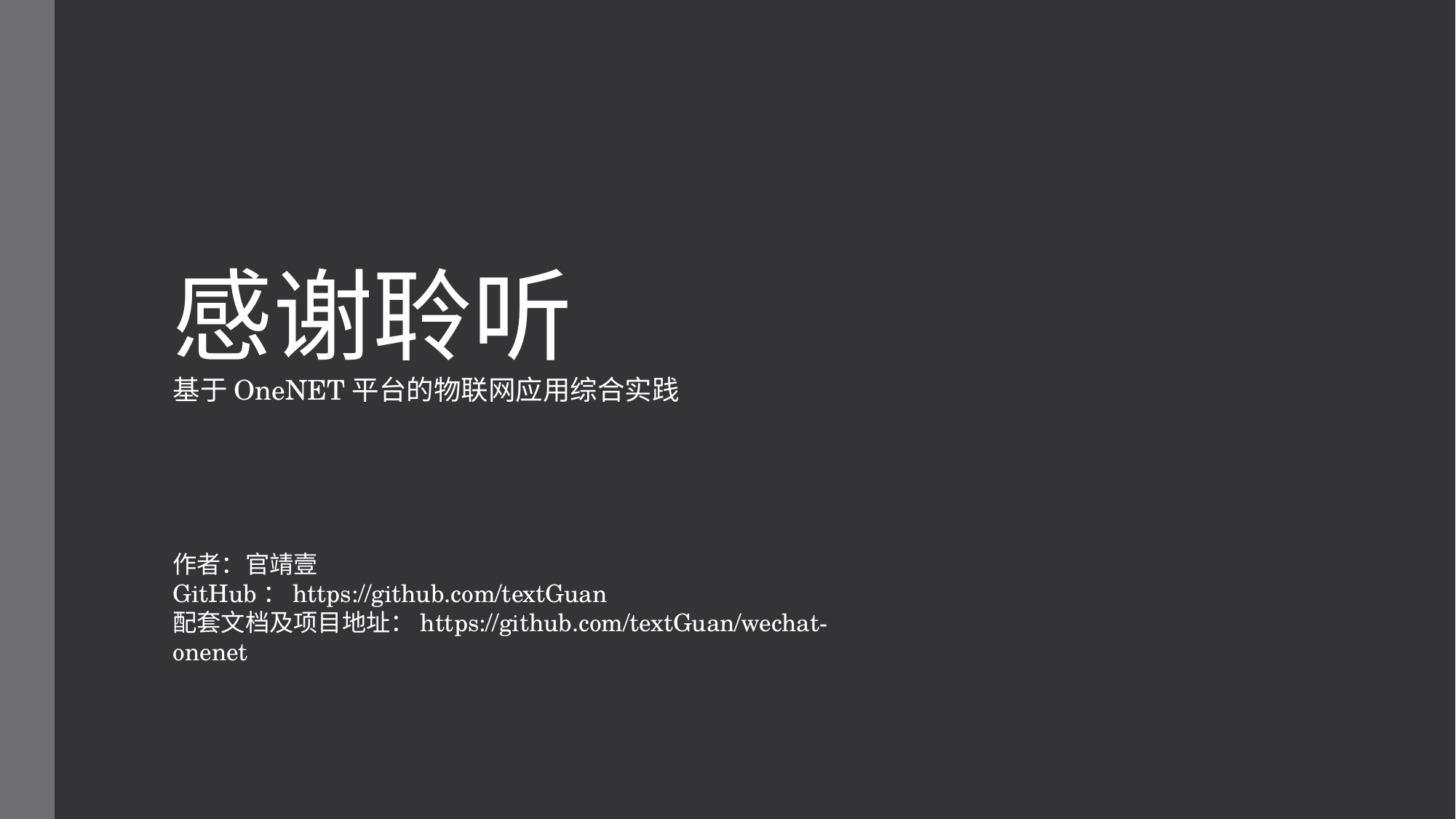

感谢聆听
基于OneNET平台的物联网应用综合实践
作者：官靖壹
GitHub：https://github.com/textGuan
配套文档及项目地址：https://github.com/textGuan/wechat-onenet